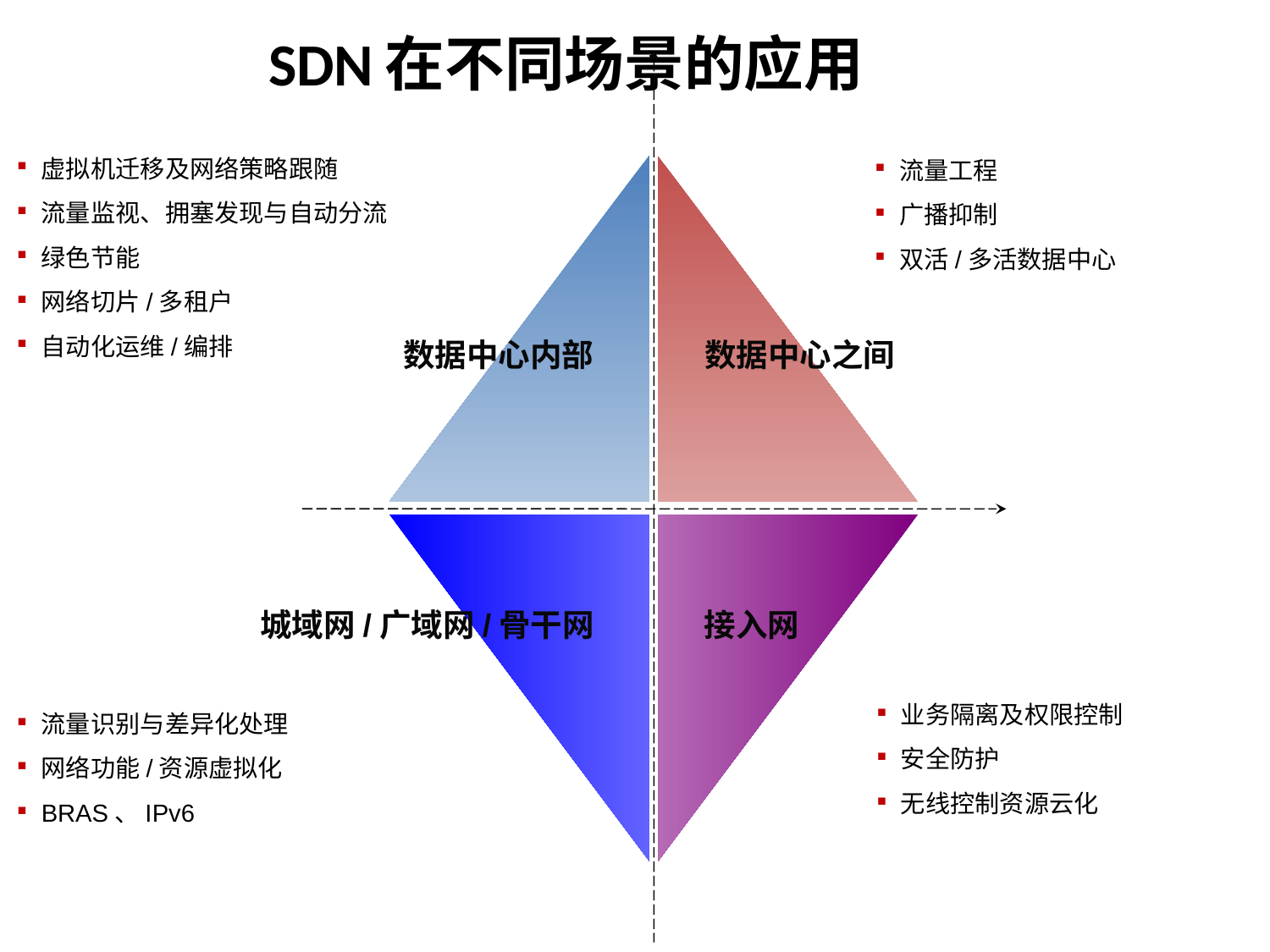

# SDN在不同场景的应用

虚拟机迁移及网络策略跟随
流量监视、拥塞发现与自动分流
绿色节能
网络切片/多租户
自动化运维/编排
流量工程
广播抑制
双活/多活数据中心

数据中心内部
数据中心之间

城域网/广域网/骨干网
接入网
业务隔离及权限控制
安全防护
无线控制资源云化
流量识别与差异化处理
网络功能/资源虚拟化
BRAS、IPv6